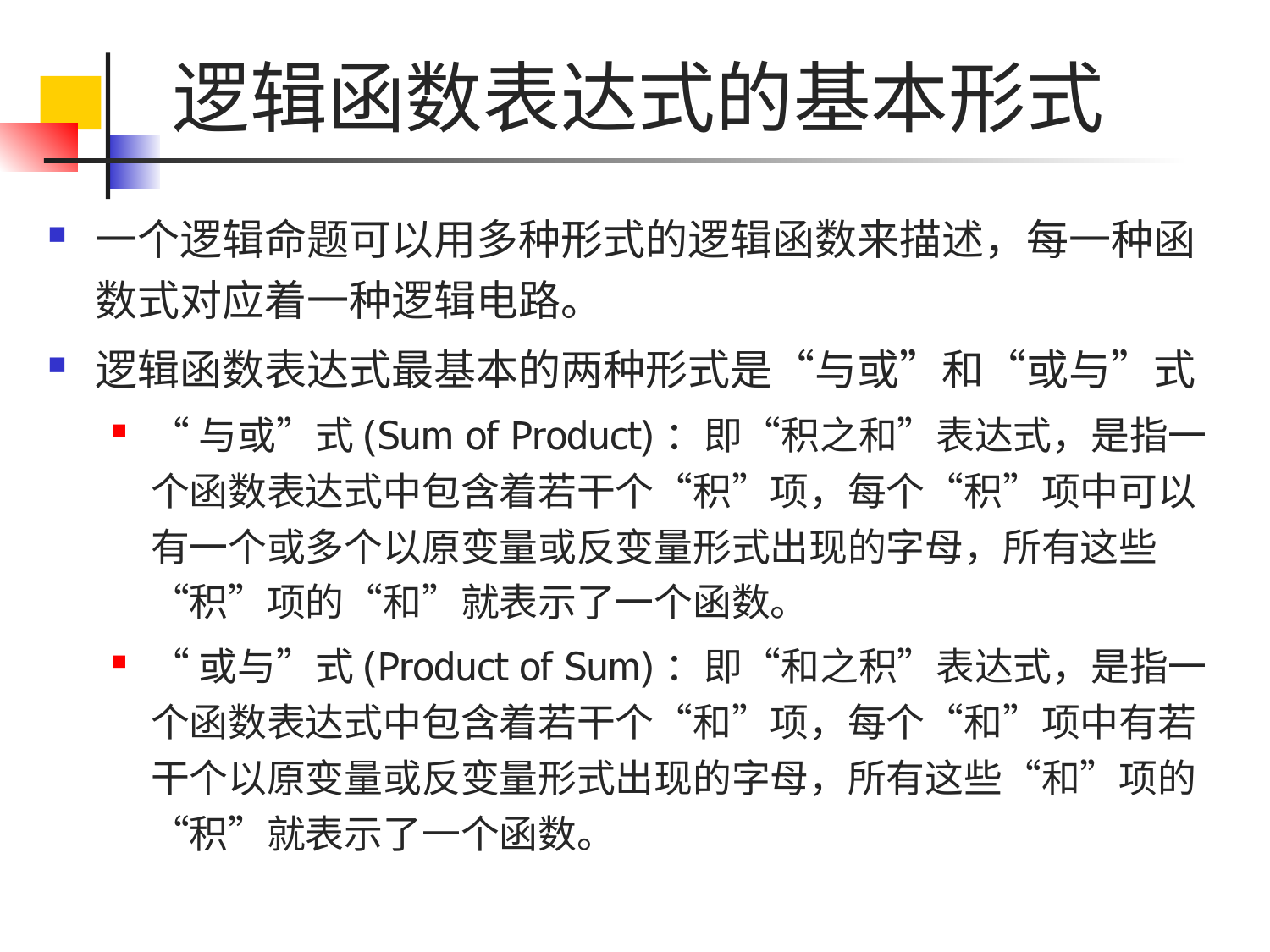

逻辑函数表达式的基本形式
一个逻辑命题可以用多种形式的逻辑函数来描述，每一种函数式对应着一种逻辑电路。
逻辑函数表达式最基本的两种形式是“与或”和“或与”式
“与或”式(Sum of Product)：即“积之和”表达式，是指一个函数表达式中包含着若干个“积”项，每个“积”项中可以有一个或多个以原变量或反变量形式出现的字母，所有这些“积”项的“和”就表示了一个函数。
“或与”式(Product of Sum)：即“和之积”表达式，是指一个函数表达式中包含着若干个“和”项，每个“和”项中有若干个以原变量或反变量形式出现的字母，所有这些“和”项的“积”就表示了一个函数。